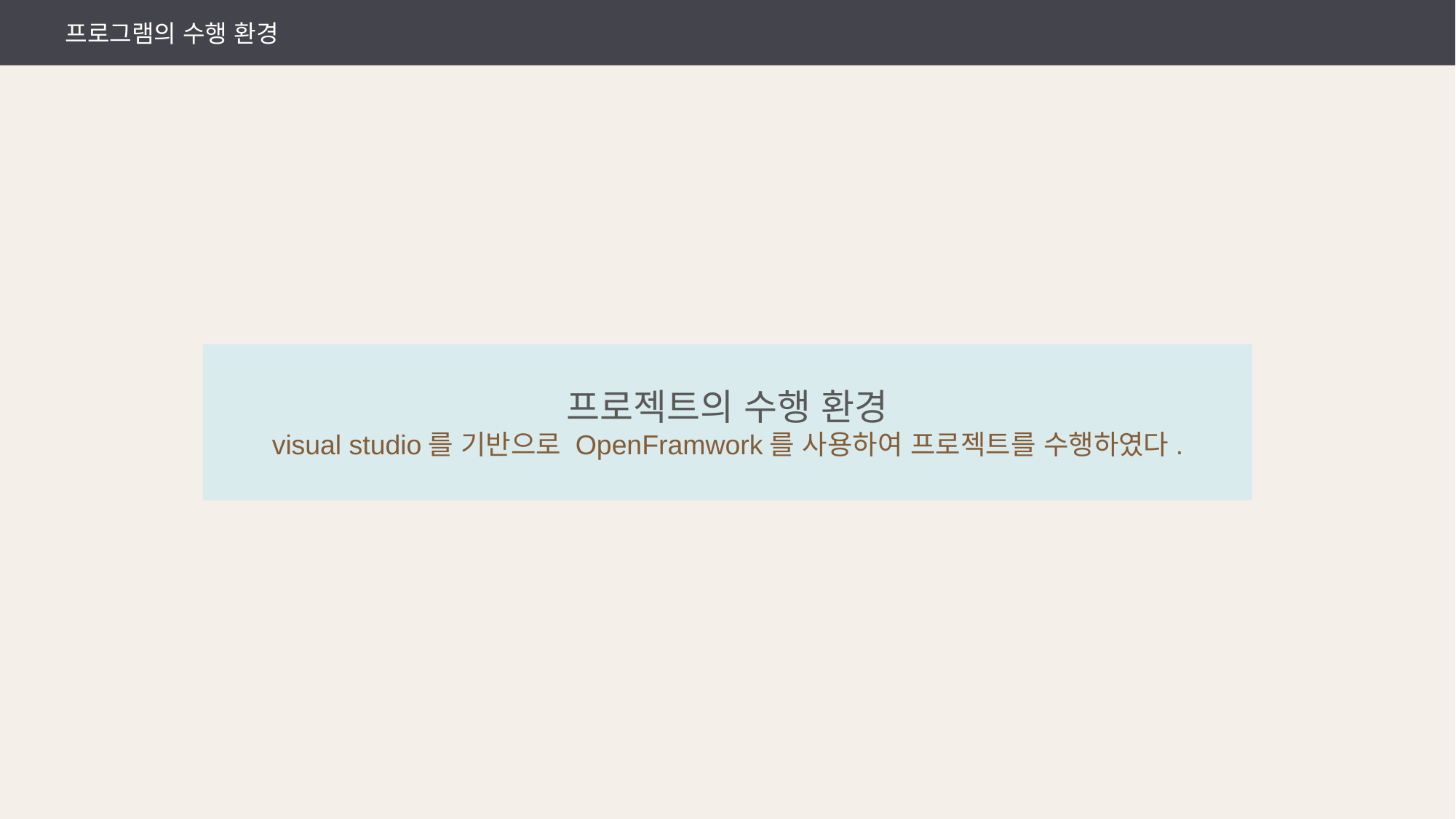

프로그램의 수행 환경
프로젝트의 수행 환경
visual studio를 기반으로 OpenFramwork를 사용하여 프로젝트를 수행하였다.